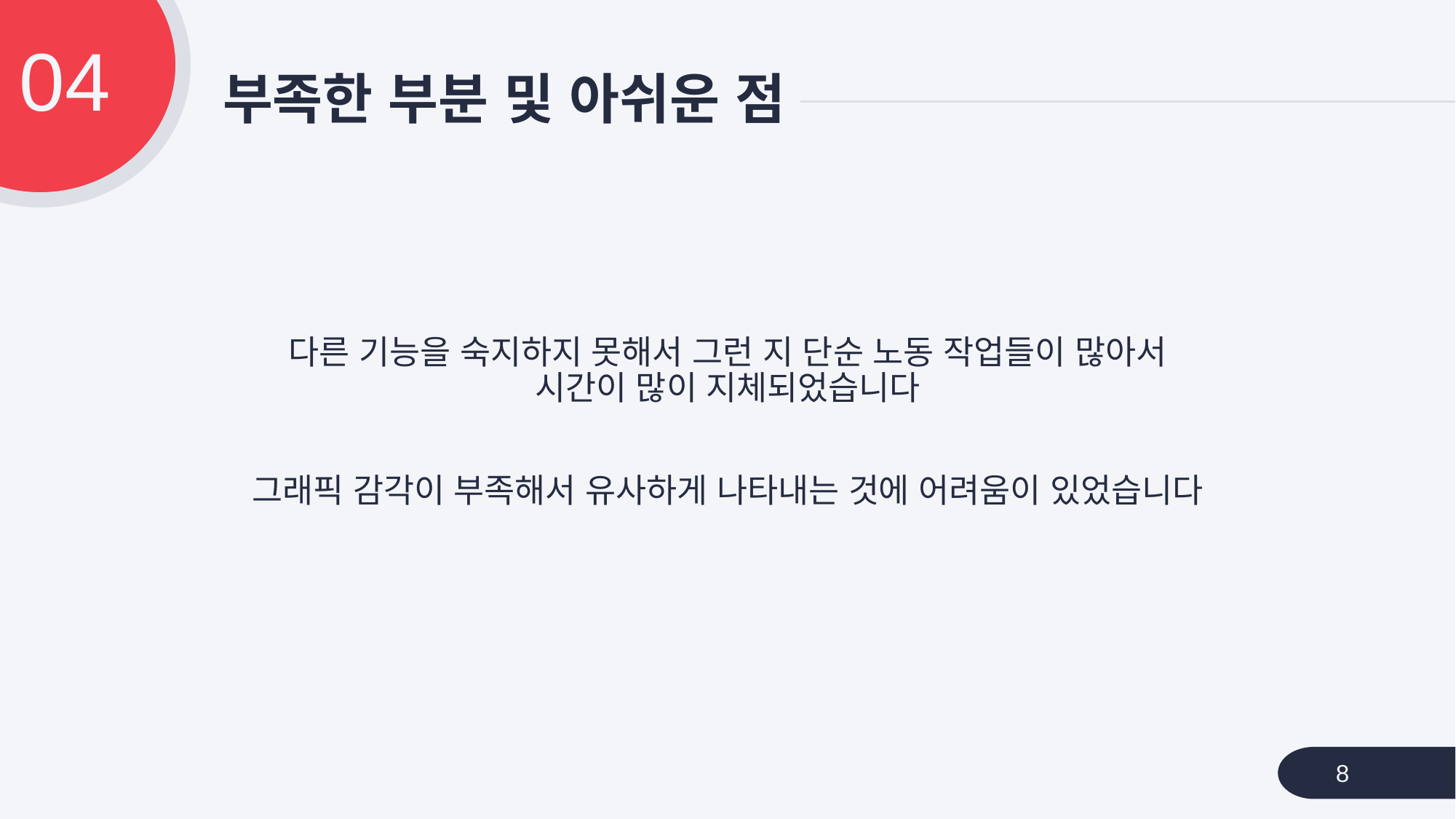

04
# 부족한 부분 및 아쉬운 점
다른 기능을 숙지하지 못해서 그런 지 단순 노동 작업들이 많아서 시간이 많이 지체되었습니다

그래픽 감각이 부족해서 유사하게 나타내는 것에 어려움이 있었습니다
8